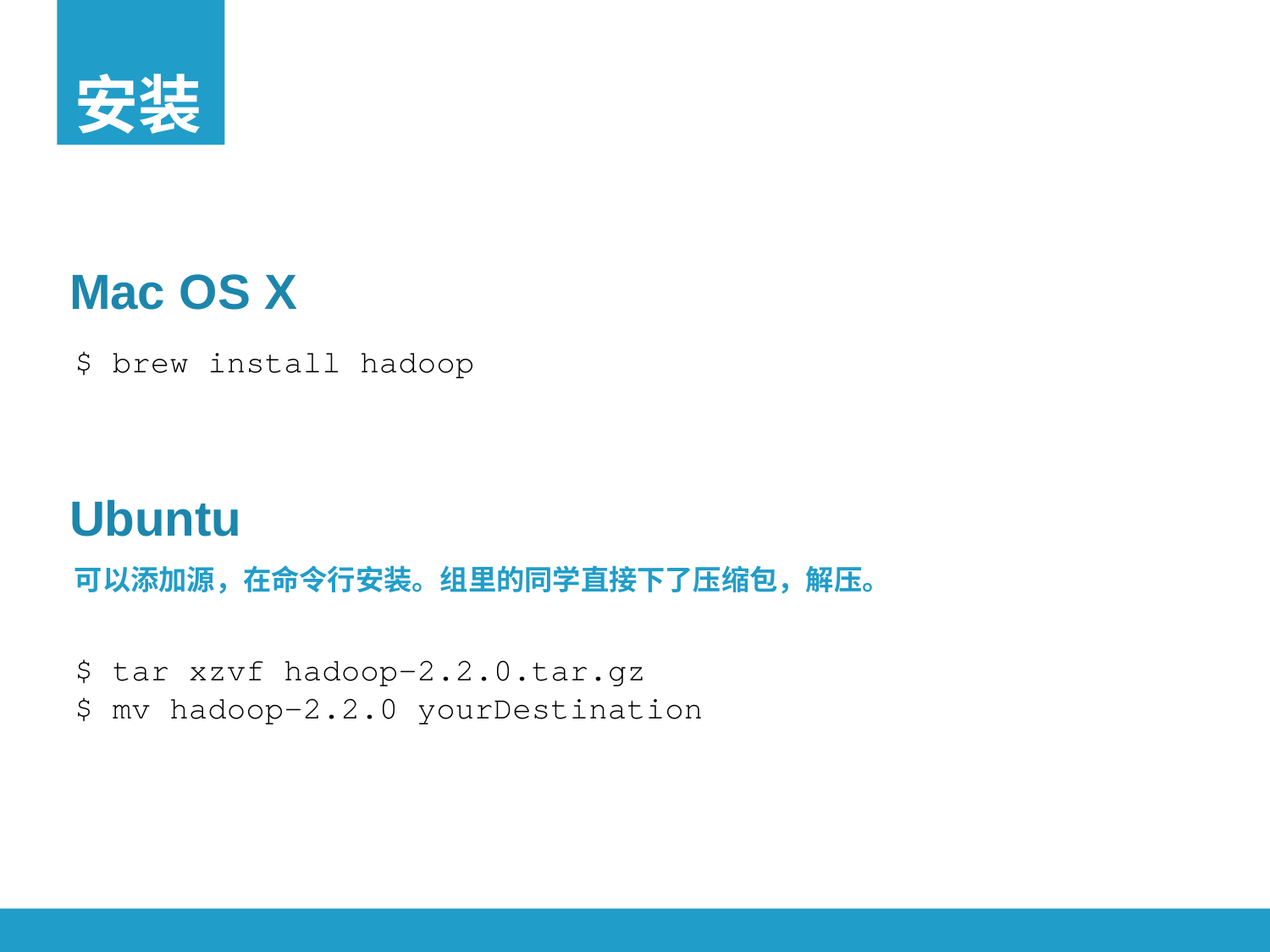

安装
Mac OS X
$ brew install hadoop
Ubuntu
可以添加源，在命令行安装。组里的同学直接下了压缩包，解压。
$ tar xzvf hadoop-2.2.0.tar.gz
$ mv hadoop-2.2.0 yourDestination